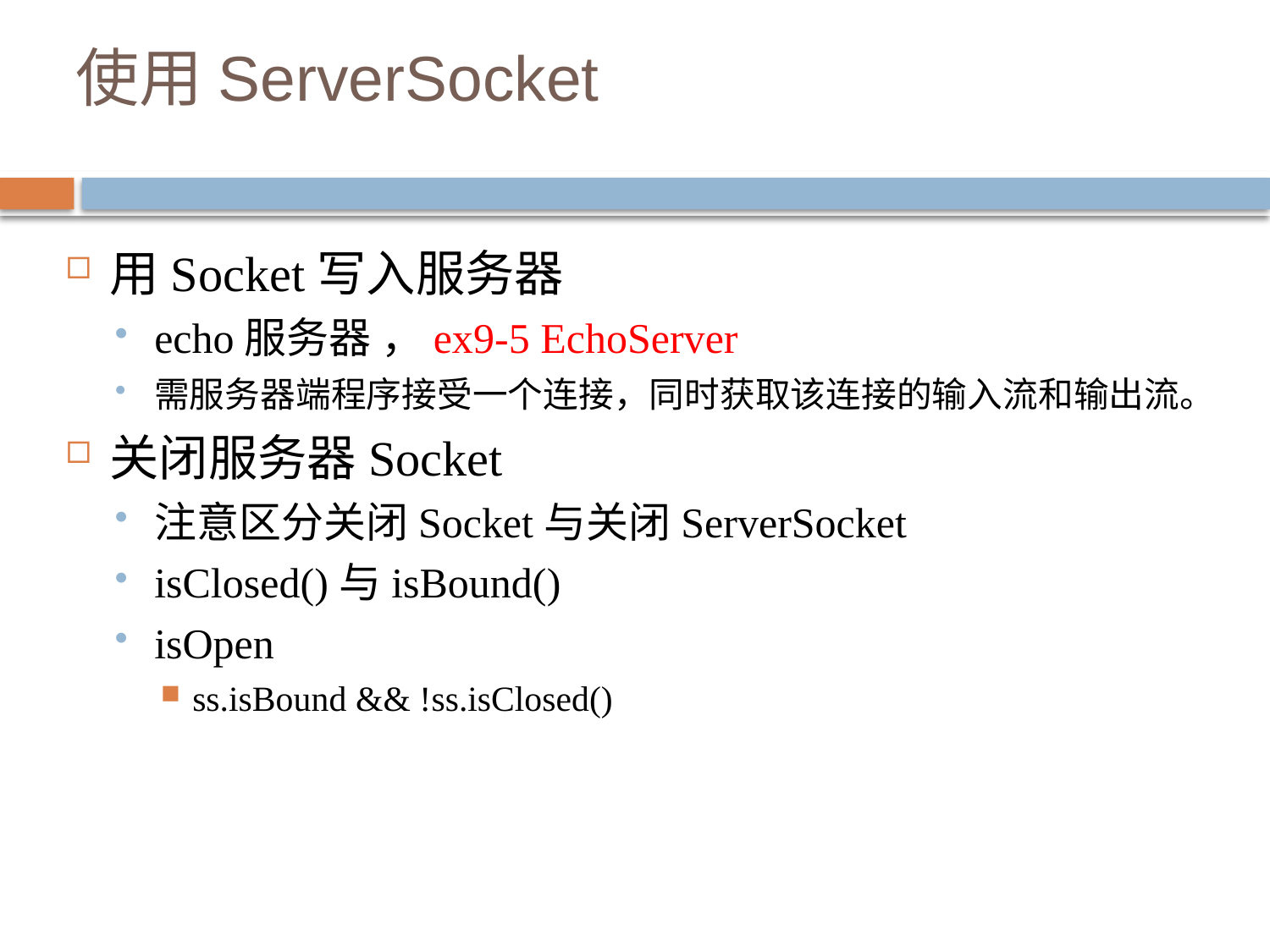

# 使用ServerSocket
用Socket写入服务器
echo服务器 ，ex9-5 EchoServer
需服务器端程序接受一个连接，同时获取该连接的输入流和输出流。
关闭服务器Socket
注意区分关闭Socket与关闭ServerSocket
isClosed()与isBound()
isOpen
ss.isBound && !ss.isClosed()